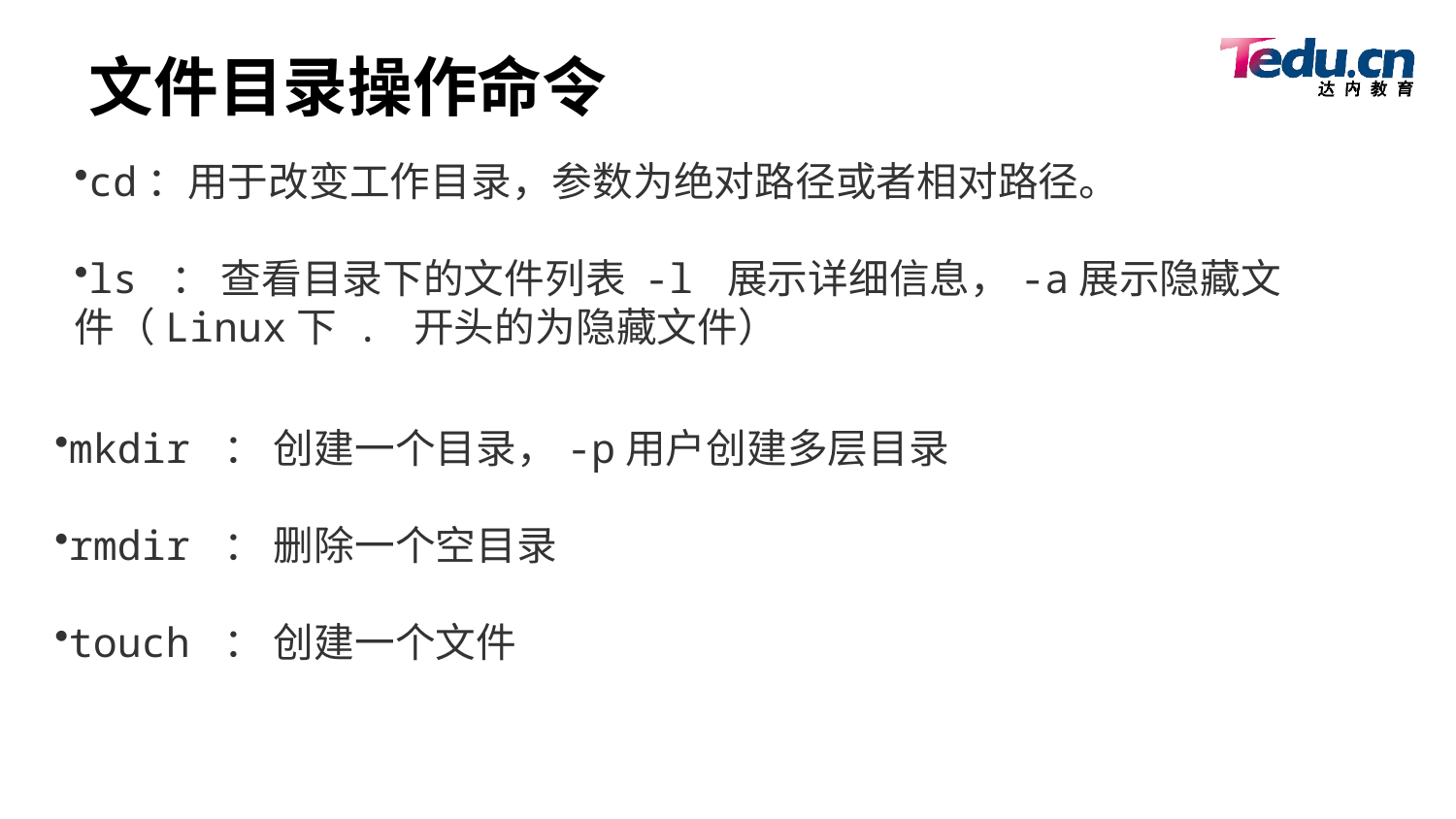

# 文件目录操作命令

cd：用于改变工作目录，参数为绝对路径或者相对路径。

ls ： 查看目录下的文件列表 -l 展示详细信息，-a展示隐藏文件（Linux下 . 开头的为隐藏文件）

mkdir ： 创建一个目录，-p用户创建多层目录

rmdir ： 删除一个空目录

touch ： 创建一个文件